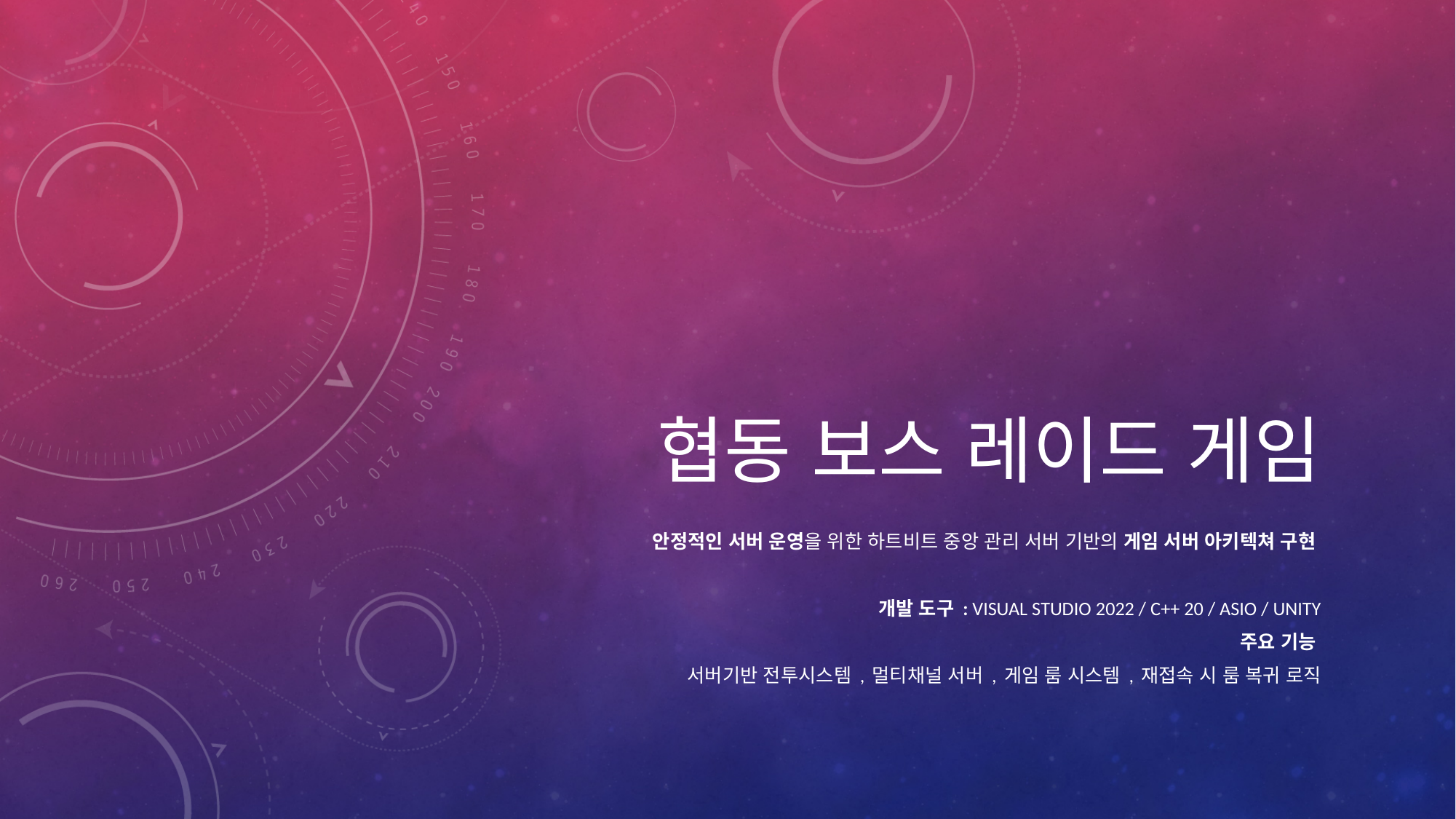

# 협동 보스 레이드 게임
안정적인 서버 운영을 위한 하트비트 중앙 관리 서버 기반의 게임 서버 아키텍쳐 구현

개발 도구 : Visual Studio 2022 / C++ 20 / ASIO / Unity
주요 기능
서버기반 전투시스템 , 멀티채널 서버 , 게임 룸 시스템 , 재접속 시 룸 복귀 로직